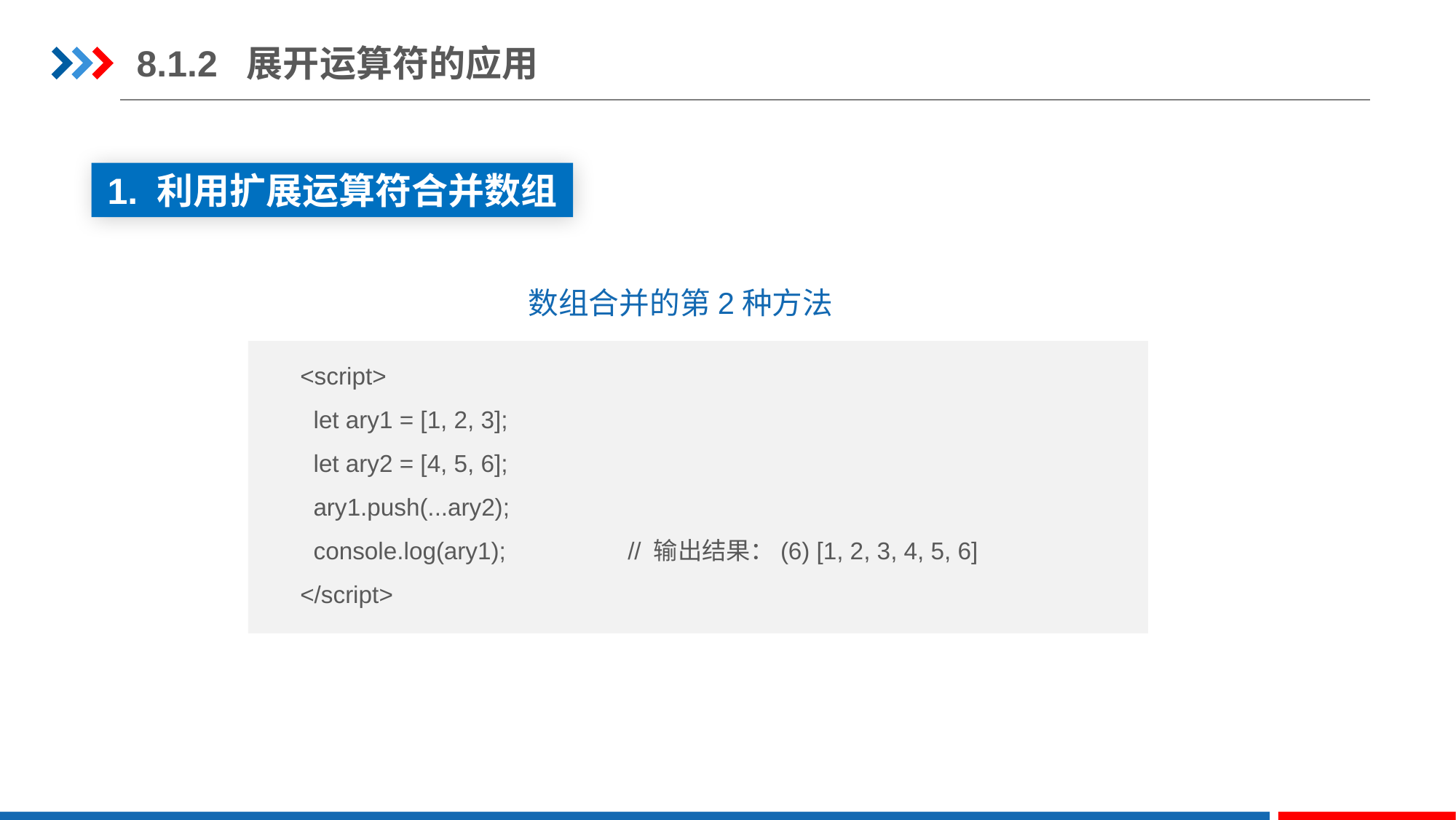

8.1.2  展开运算符的应用
1. 利用扩展运算符合并数组
数组合并的第2种方法

<script>
  let ary1 = [1, 2, 3];
  let ary2 = [4, 5, 6];
  ary1.push(...ary2);
  console.log(ary1); 		// 输出结果：(6) [1, 2, 3, 4, 5, 6]
</script>